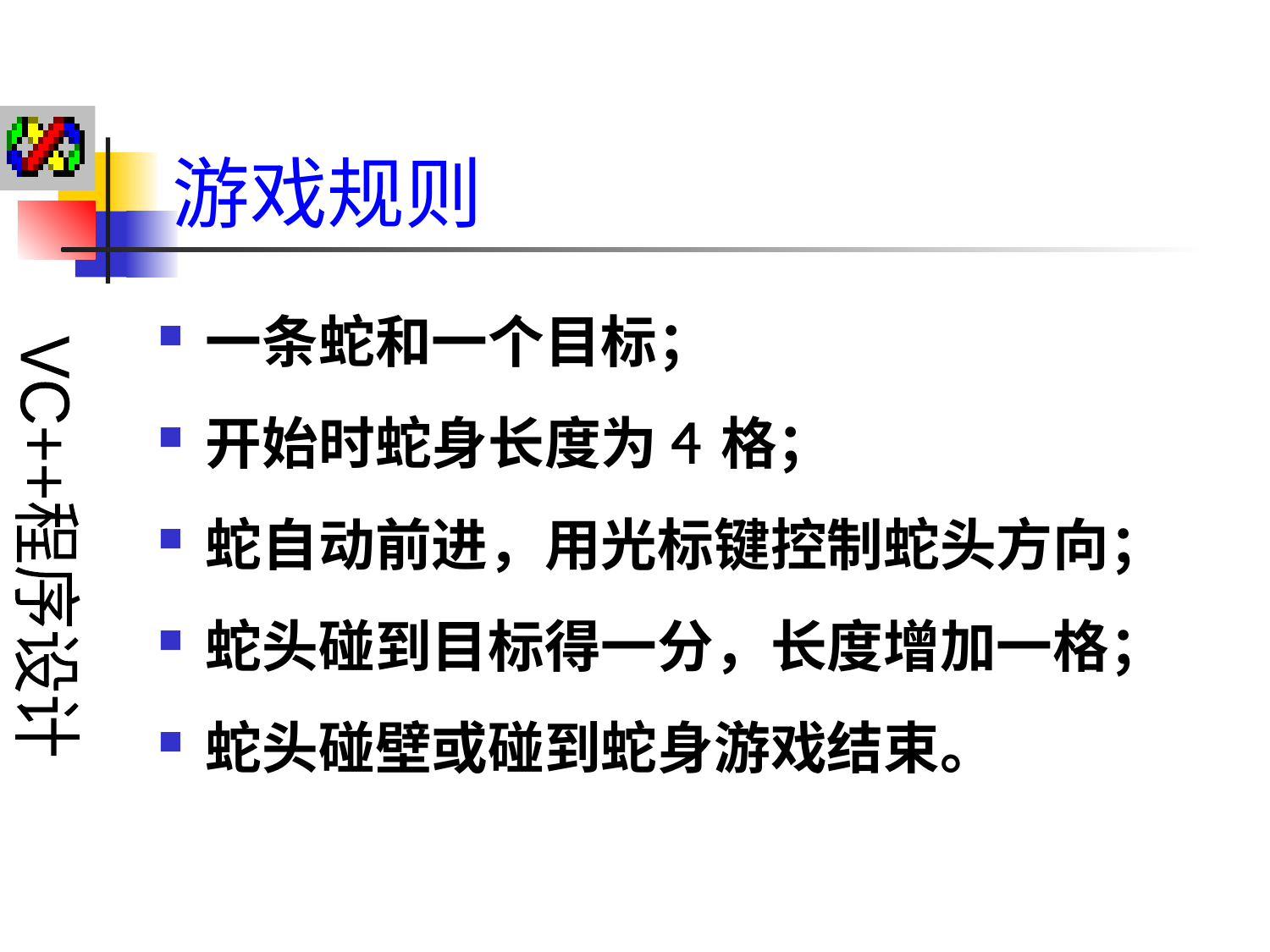

游戏规则
一条蛇和一个目标；
开始时蛇身长度为4格；
蛇自动前进，用光标键控制蛇头方向；
蛇头碰到目标得一分，长度增加一格；
蛇头碰壁或碰到蛇身游戏结束。